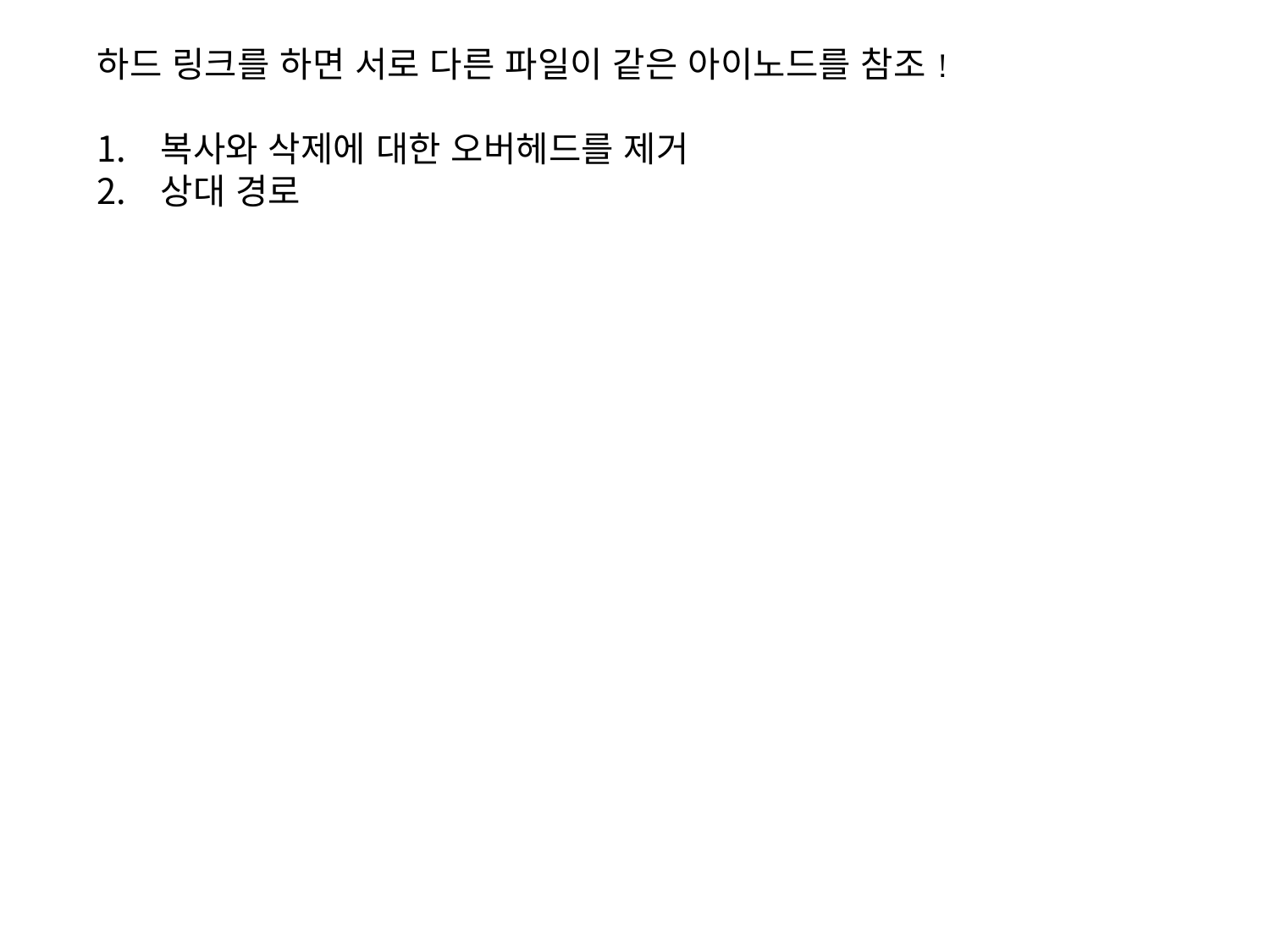

하드 링크를 하면 서로 다른 파일이 같은 아이노드를 참조!

복사와 삭제에 대한 오버헤드를 제거
상대 경로